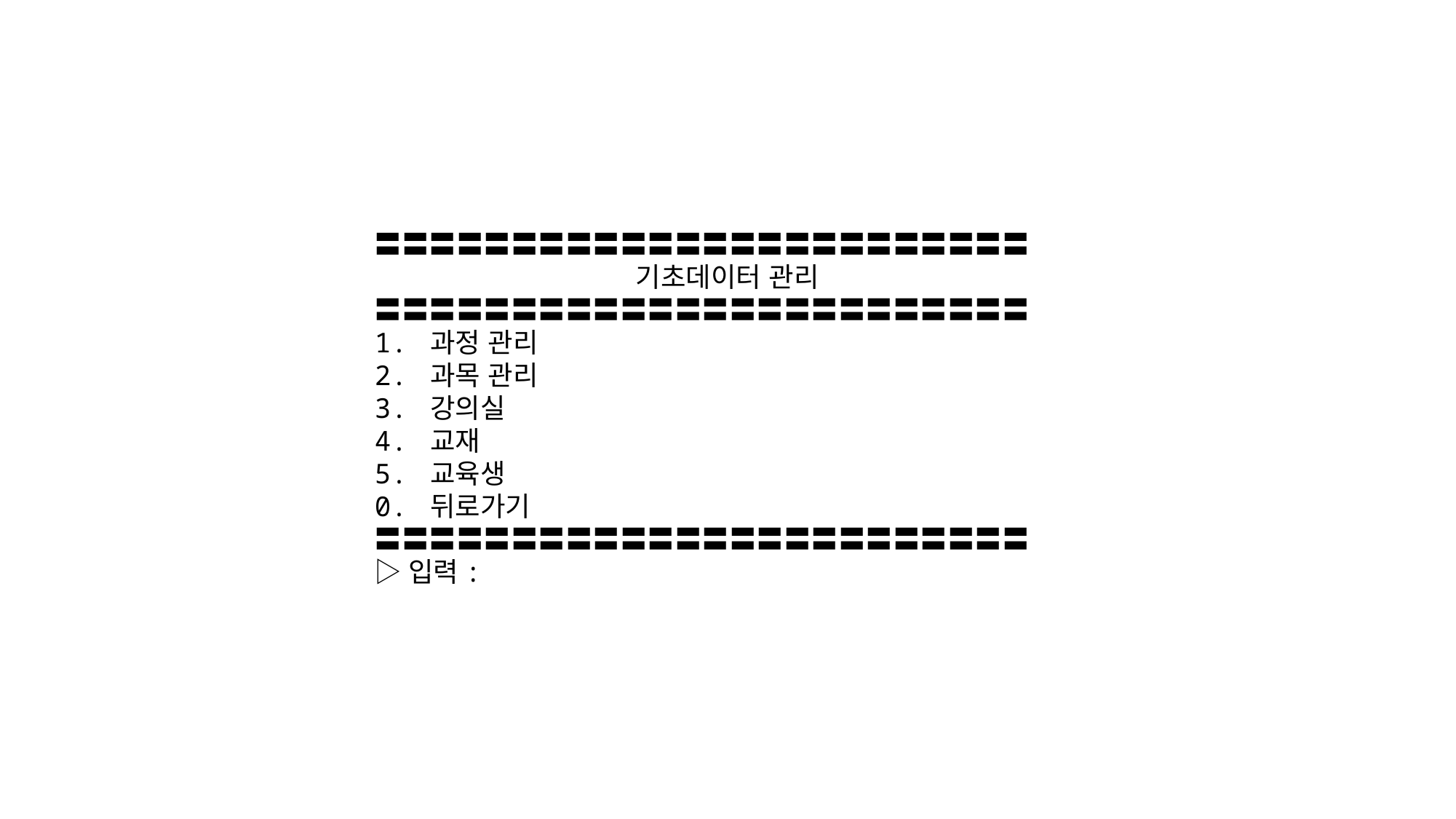

〓〓〓〓〓〓〓〓〓〓〓〓〓〓〓〓〓〓〓〓〓〓〓〓
기초데이터 관리
〓〓〓〓〓〓〓〓〓〓〓〓〓〓〓〓〓〓〓〓〓〓〓〓
1. 과정 관리
2. 과목 관리
3. 강의실
4. 교재
5. 교육생
0. 뒤로가기
〓〓〓〓〓〓〓〓〓〓〓〓〓〓〓〓〓〓〓〓〓〓〓〓
▷입력: